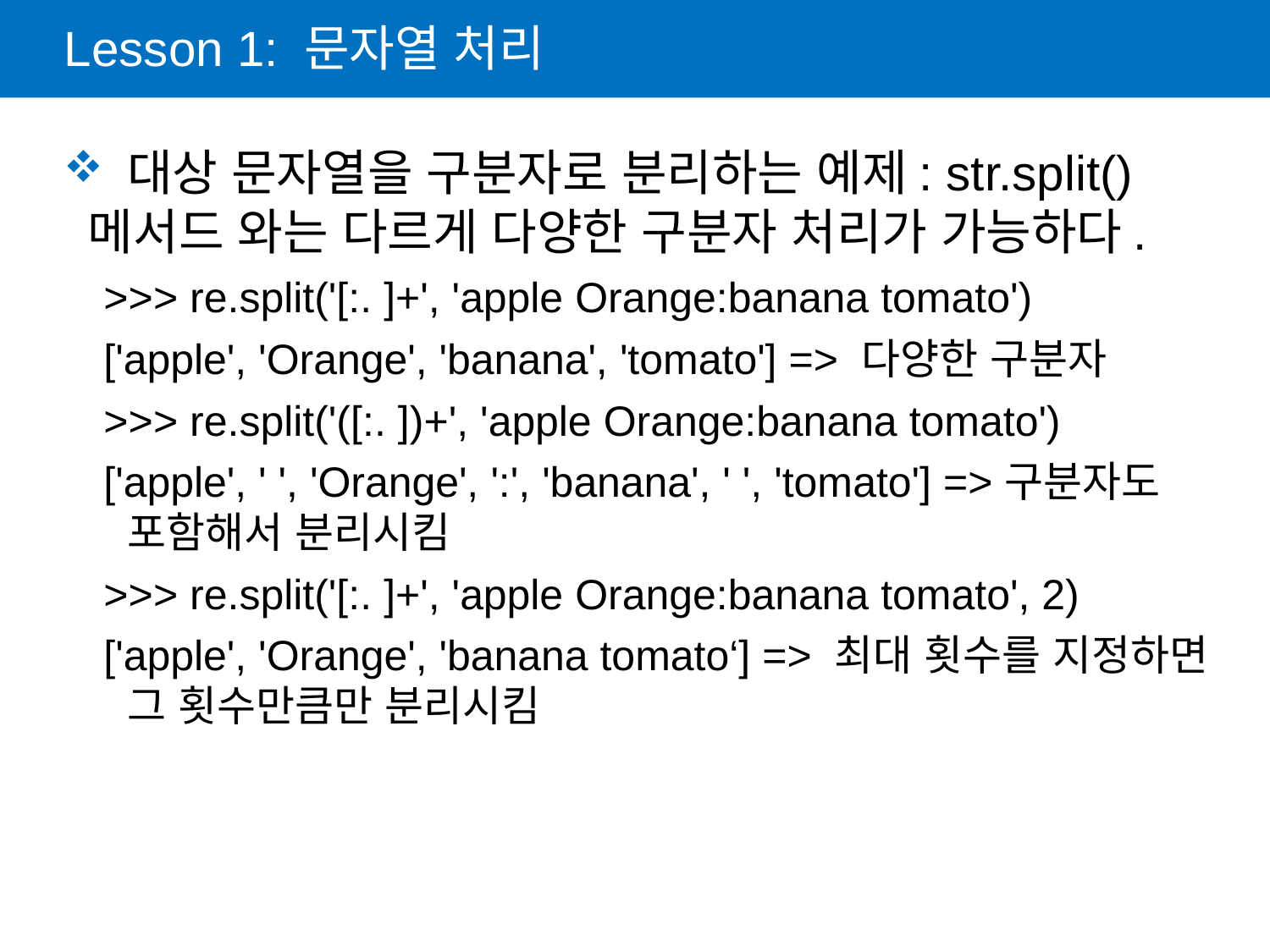

# Lesson 1: 문자열 처리
 대상 문자열을 구분자로 분리하는 예제: str.split()메서드 와는 다르게 다양한 구분자 처리가 가능하다.
>>> re.split('[:. ]+', 'apple Orange:banana tomato')
['apple', 'Orange', 'banana', 'tomato'] => 다양한 구분자
>>> re.split('([:. ])+', 'apple Orange:banana tomato')
['apple', ' ', 'Orange', ':', 'banana', ' ', 'tomato'] =>구분자도 포함해서 분리시킴
>>> re.split('[:. ]+', 'apple Orange:banana tomato', 2)
['apple', 'Orange', 'banana tomato‘] => 최대 횟수를 지정하면 그 횟수만큼만 분리시킴